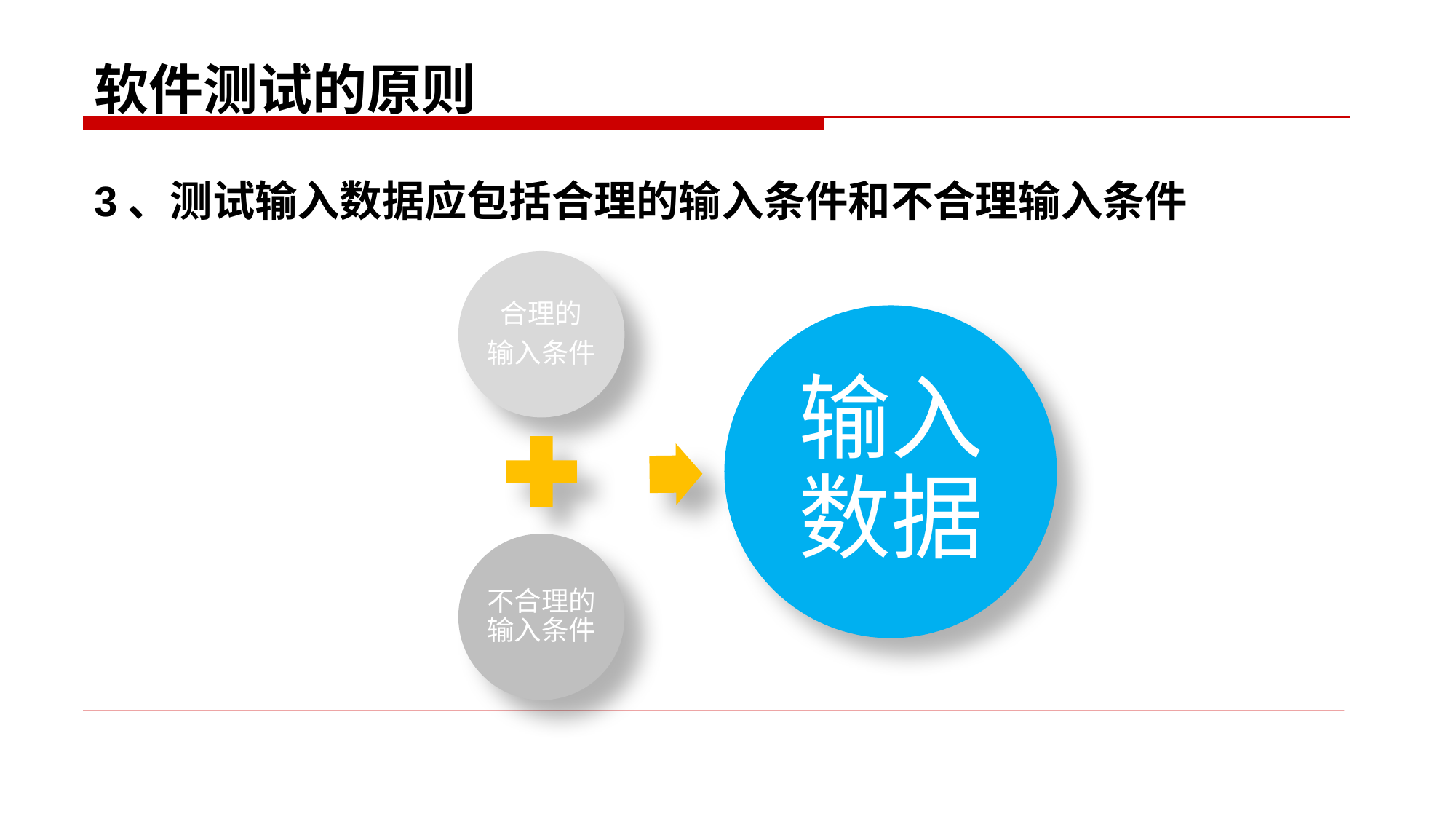

# 软件测试的原则
3、测试输入数据应包括合理的输入条件和不合理输入条件

合理的
输入条件

不合理的输入条件

输入数据